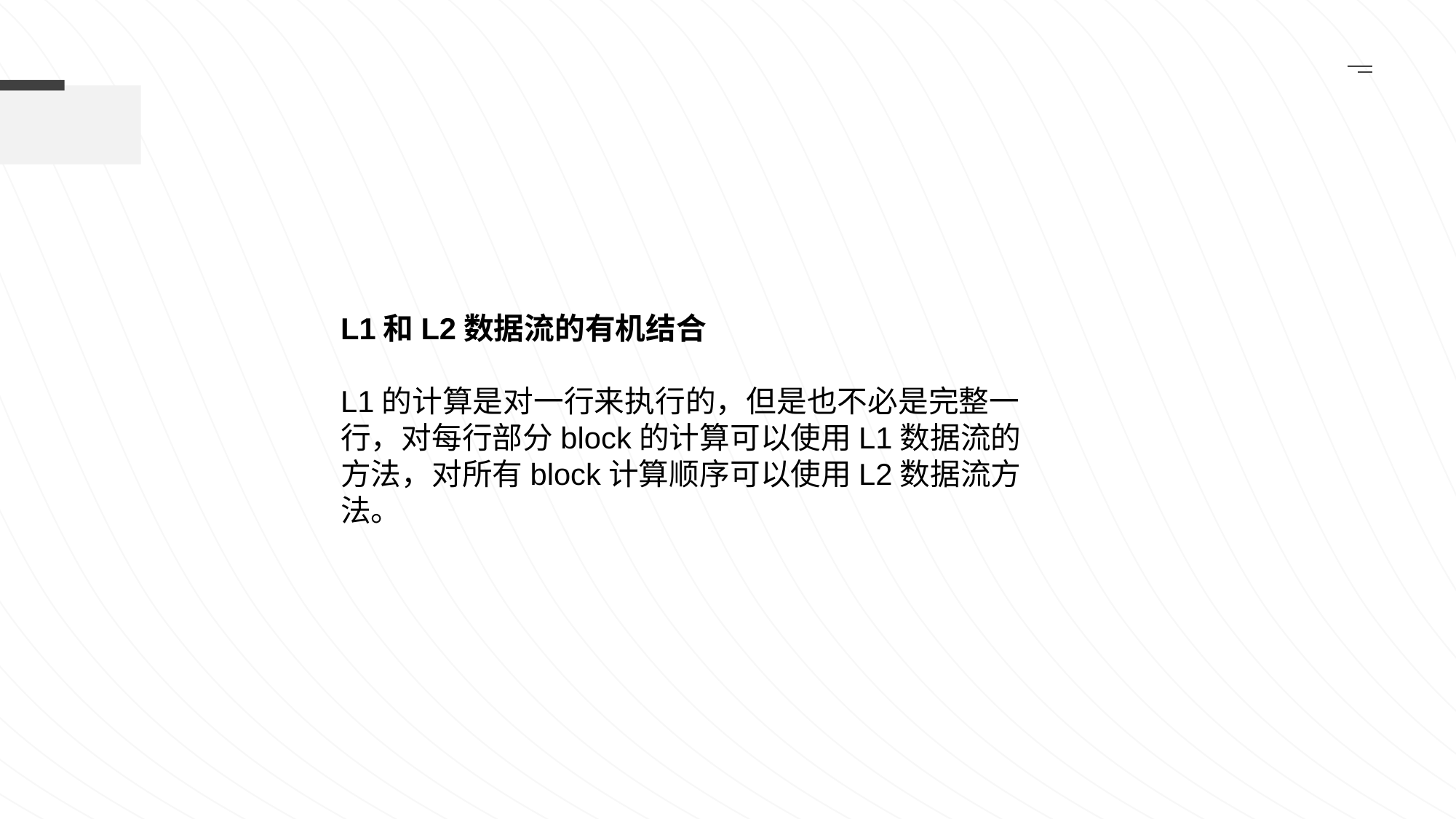

L1和L2数据流的有机结合

L1的计算是对一行来执行的，但是也不必是完整一行，对每行部分block的计算可以使用L1数据流的方法，对所有block计算顺序可以使用L2数据流方法。